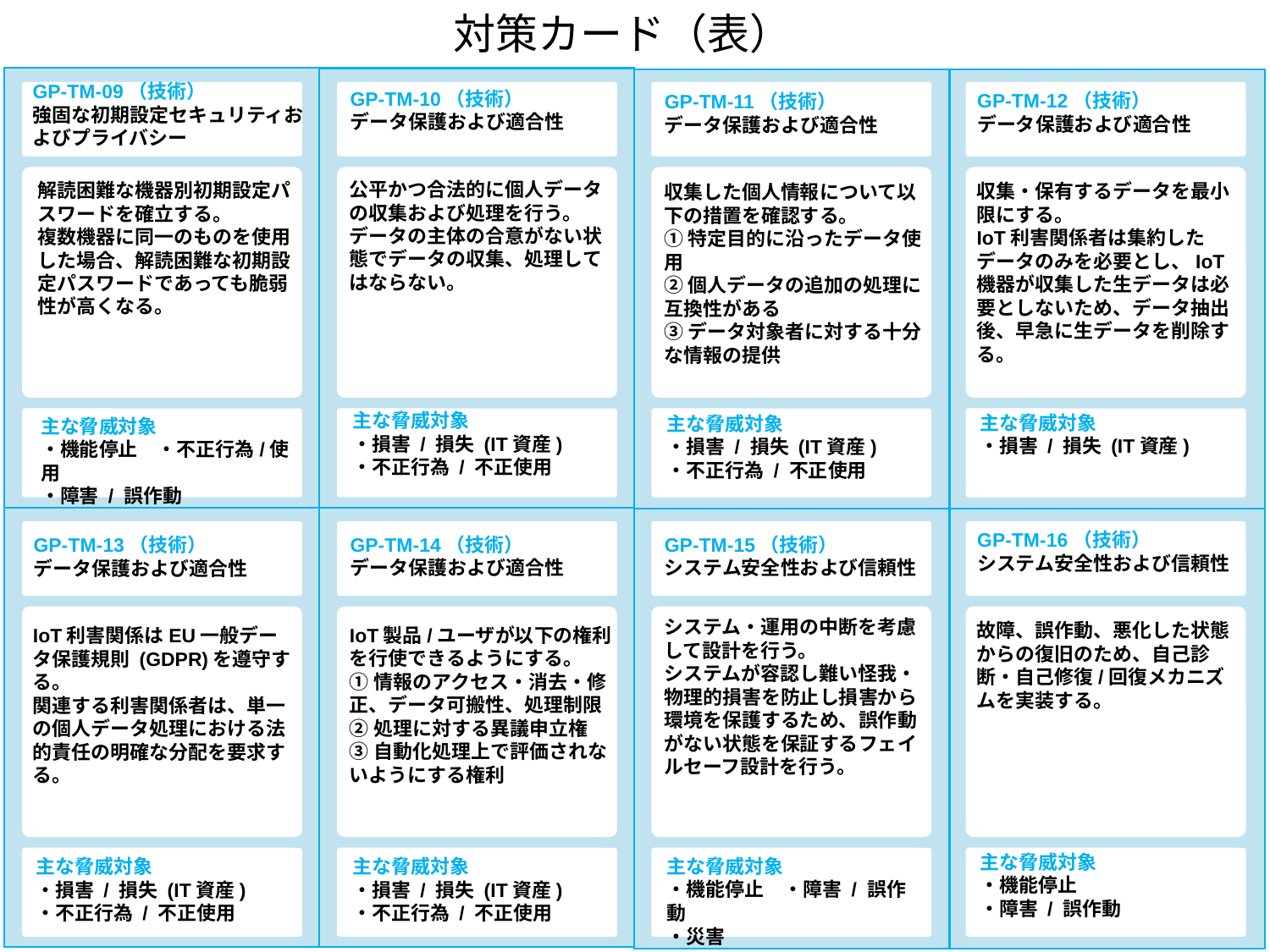

対策カード（表）

GP-TM-09（技術）
強固な初期設定セキュリティおよびプライバシー
GP-TM-10（技術）
データ保護および適合性

GP-TM-12（技術）
データ保護および適合性
GP-TM-11（技術）
データ保護および適合性

公平かつ合法的に個人データの収集および処理を行う。
データの主体の合意がない状態でデータの収集、処理してはならない。
解読困難な機器別初期設定パスワードを確立する。
複数機器に同一のものを使用した場合、解読困難な初期設定パスワードであっても脆弱性が高くなる。
収集・保有するデータを最小限にする。
IoT利害関係者は集約したデータのみを必要とし、IoT機器が収集した生データは必要としないため、データ抽出後、早急に生データを削除する。
収集した個人情報について以下の措置を確認する。
①特定目的に沿ったデータ使用
②個人データの追加の処理に互換性がある
③データ対象者に対する十分な情報の提供
主な脅威対象
・損害 / 損失 (IT資産)
・不正行為 / 不正使用
主な脅威対象
・損害 / 損失 (IT資産)
主な脅威対象
・損害 / 損失 (IT資産)
・不正行為 / 不正使用
主な脅威対象
・機能停止　・不正行為/使用
・障害 / 誤作動

GP-TM-16（技術）
システム安全性および信頼性
GP-TM-14（技術）
データ保護および適合性
GP-TM-15（技術）
システム安全性および信頼性
GP-TM-13（技術）
データ保護および適合性

システム・運用の中断を考慮して設計を行う。
システムが容認し難い怪我・物理的損害を防止し損害から環境を保護するため、誤作動がない状態を保証するフェイルセーフ設計を行う。
故障、誤作動、悪化した状態からの復旧のため、自己診断・自己修復/回復メカニズムを実装する。
IoT製品/ユーザが以下の権利を行使できるようにする。
①情報のアクセス・消去・修正、データ可搬性、処理制限
②処理に対する異議申立権
③自動化処理上で評価されないようにする権利
IoT利害関係はEU一般データ保護規則 (GDPR)を遵守する。
関連する利害関係者は、単一の個人データ処理における法的責任の明確な分配を要求する。
主な脅威対象
・機能停止
・障害 / 誤作動

主な脅威対象
・損害 / 損失 (IT資産)
・不正行為 / 不正使用
主な脅威対象
・機能停止　・障害 / 誤作動
・災害
主な脅威対象
・損害 / 損失 (IT資産)
・不正行為 / 不正使用